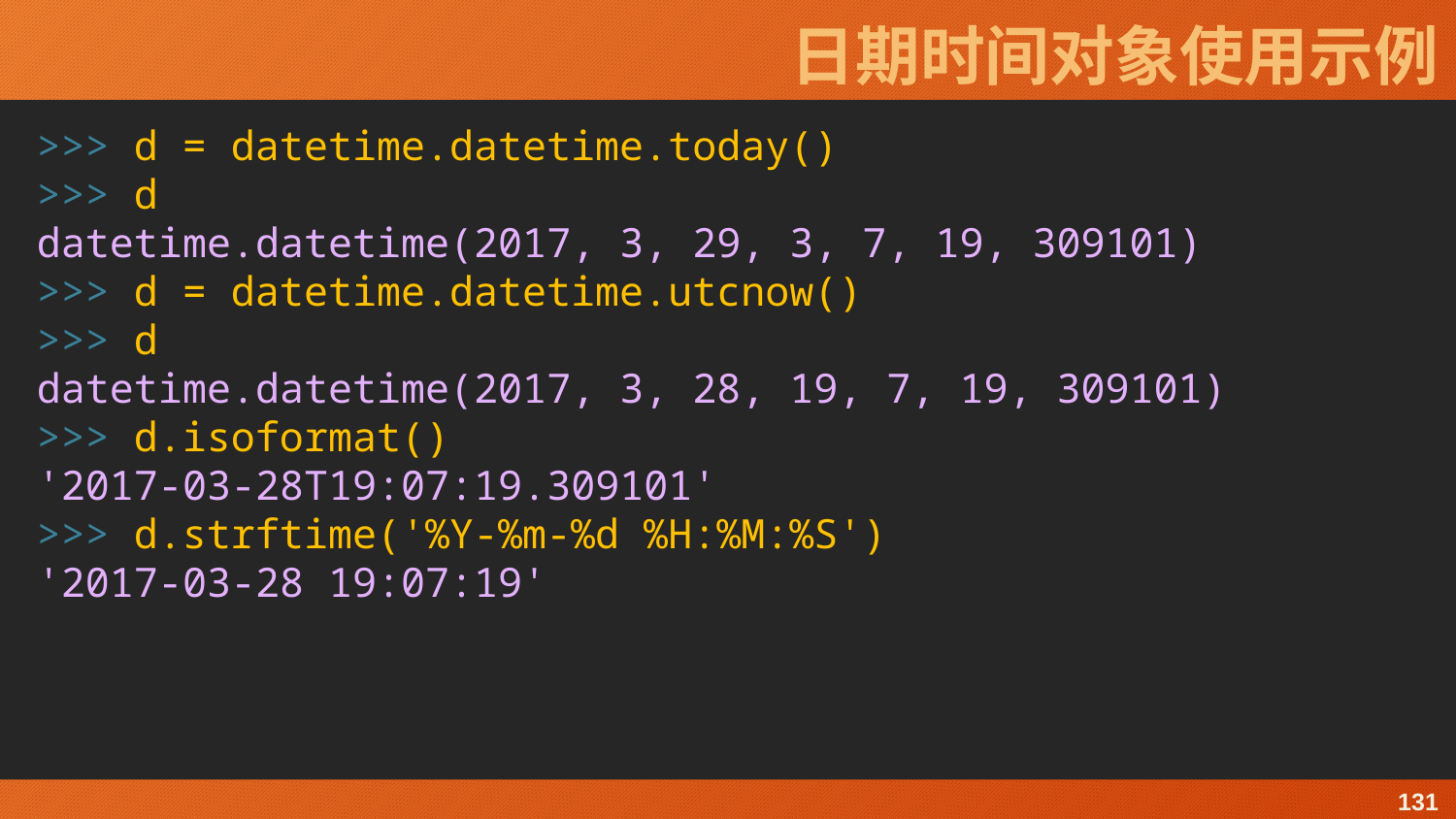

# 日期时间对象使用示例
>>> d = datetime.datetime.today()
>>> d
datetime.datetime(2017, 3, 29, 3, 7, 19, 309101)
>>> d = datetime.datetime.utcnow()
>>> d
datetime.datetime(2017, 3, 28, 19, 7, 19, 309101)
>>> d.isoformat()
'2017-03-28T19:07:19.309101'
>>> d.strftime('%Y-%m-%d %H:%M:%S')
'2017-03-28 19:07:19'
131